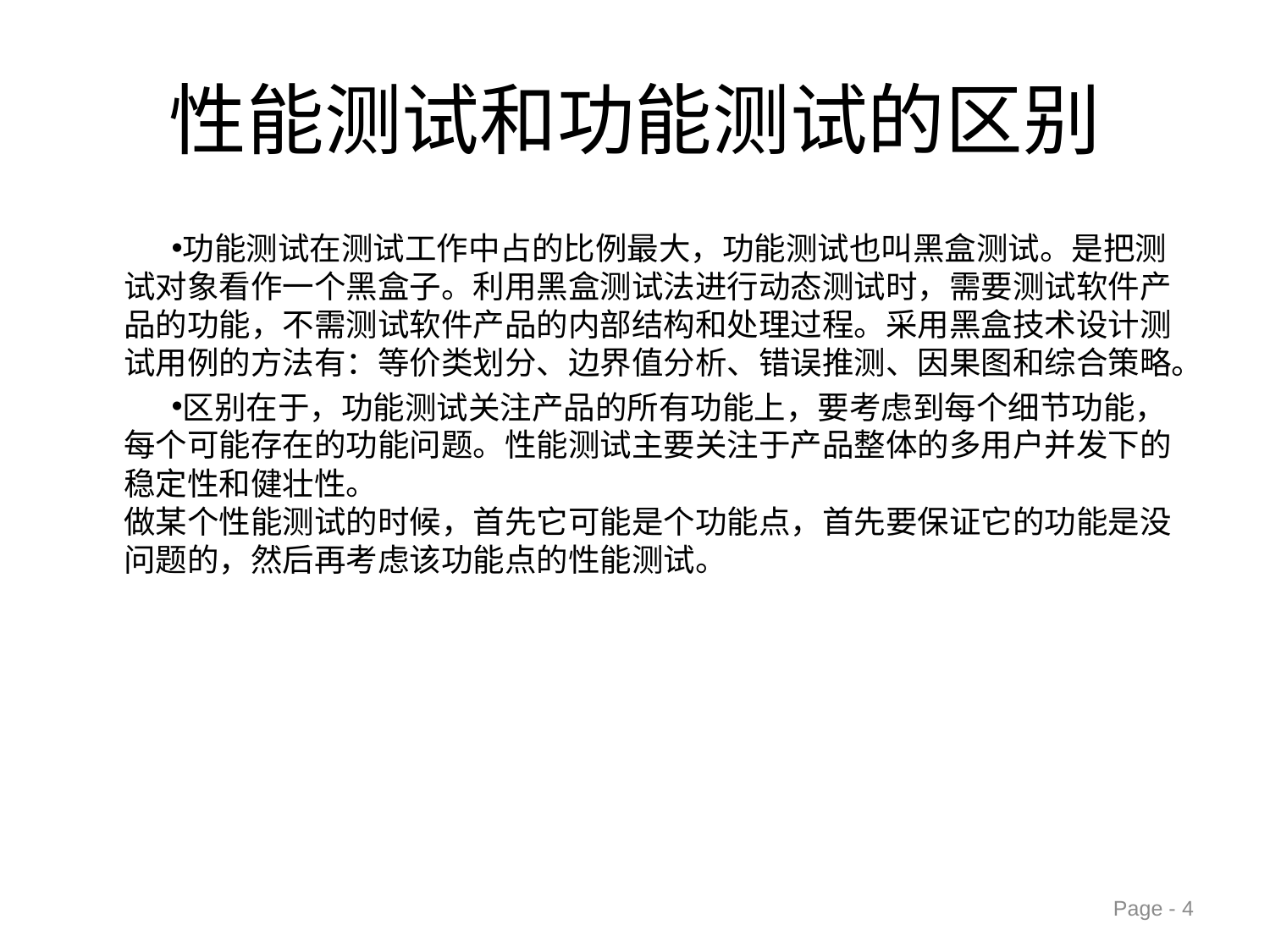

# 性能测试和功能测试的区别
功能测试在测试工作中占的比例最大，功能测试也叫黑盒测试。是把测试对象看作一个黑盒子。利用黑盒测试法进行动态测试时，需要测试软件产品的功能，不需测试软件产品的内部结构和处理过程。采用黑盒技术设计测试用例的方法有：等价类划分、边界值分析、错误推测、因果图和综合策略。
区别在于，功能测试关注产品的所有功能上，要考虑到每个细节功能，每个可能存在的功能问题。性能测试主要关注于产品整体的多用户并发下的稳定性和健壮性。
做某个性能测试的时候，首先它可能是个功能点，首先要保证它的功能是没问题的，然后再考虑该功能点的性能测试。
Page - 4